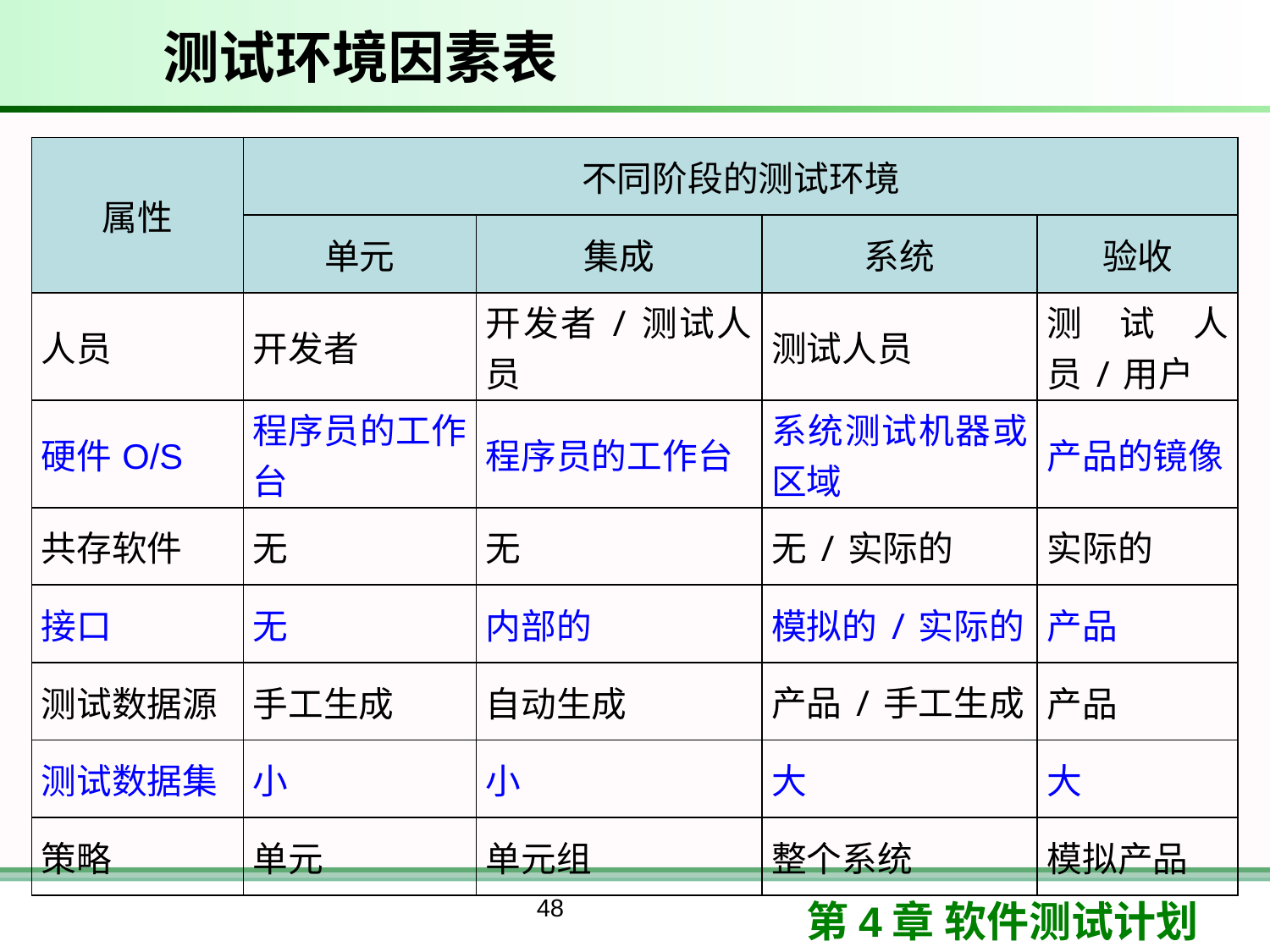

# 测试环境因素表
| 属性 | 不同阶段的测试环境 |  |  |  |
| --- | --- | --- | --- | --- |
|  | 单元 | 集成 | 系统 | 验收 |
| 人员 | 开发者 | 开发者/测试人员 | 测试人员 | 测试人员/用户 |
| 硬件O/S | 程序员的工作台 | 程序员的工作台 | 系统测试机器或区域 | 产品的镜像 |
| 共存软件 | 无 | 无 | 无/实际的 | 实际的 |
| 接口 | 无 | 内部的 | 模拟的/实际的 | 产品 |
| 测试数据源 | 手工生成 | 自动生成 | 产品/手工生成 | 产品 |
| 测试数据集 | 小 | 小 | 大 | 大 |
| 策略 | 单元 | 单元组 | 整个系统 | 模拟产品 |
48